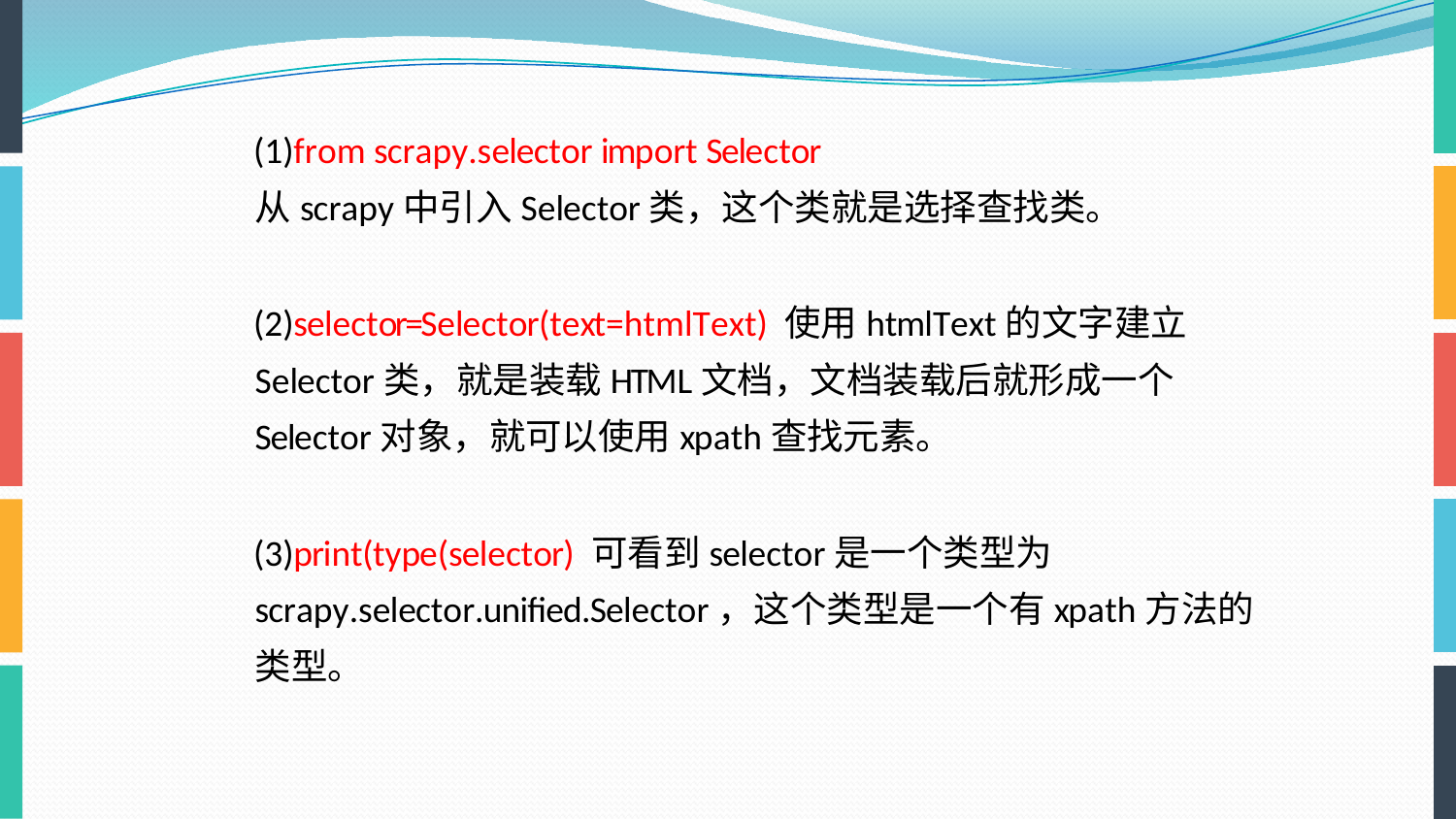

from scrapy.selector import Selector
从scrapy中引入Selector类，这个类就是选择查找类。

selector=Selector(text=htmlText) 使用htmlText的文字建立Selector类，就是装载HTML文档，文档装载后就形成一个Selector对象，就可以使用xpath查找元素。

print(type(selector) 可看到selector是一个类型为scrapy.selector.unified.Selector，这个类型是一个有xpath方法的类型。